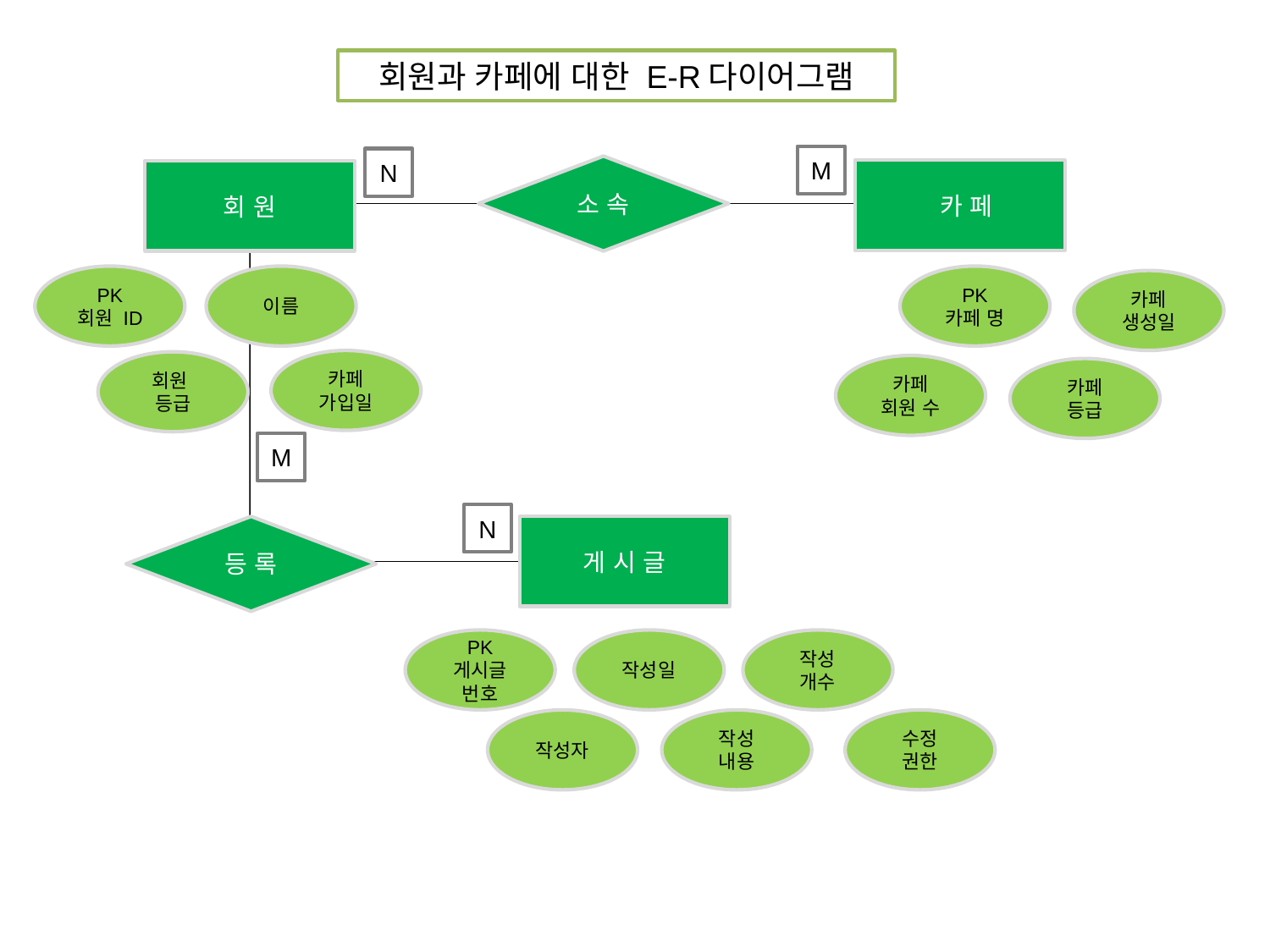

회원과 카페에 대한 E-R다이어그램
M
N
소 속
 카 페
회 원
PK
회원 ID
이름
PK
카페 명
카페
생성일
카페
가입일
회원
등급
카페
회원 수
카페
등급
M
N
등 록
게 시 글
PK
게시글
번호
작성일
작성
개수
작성자
작성
내용
수정
권한